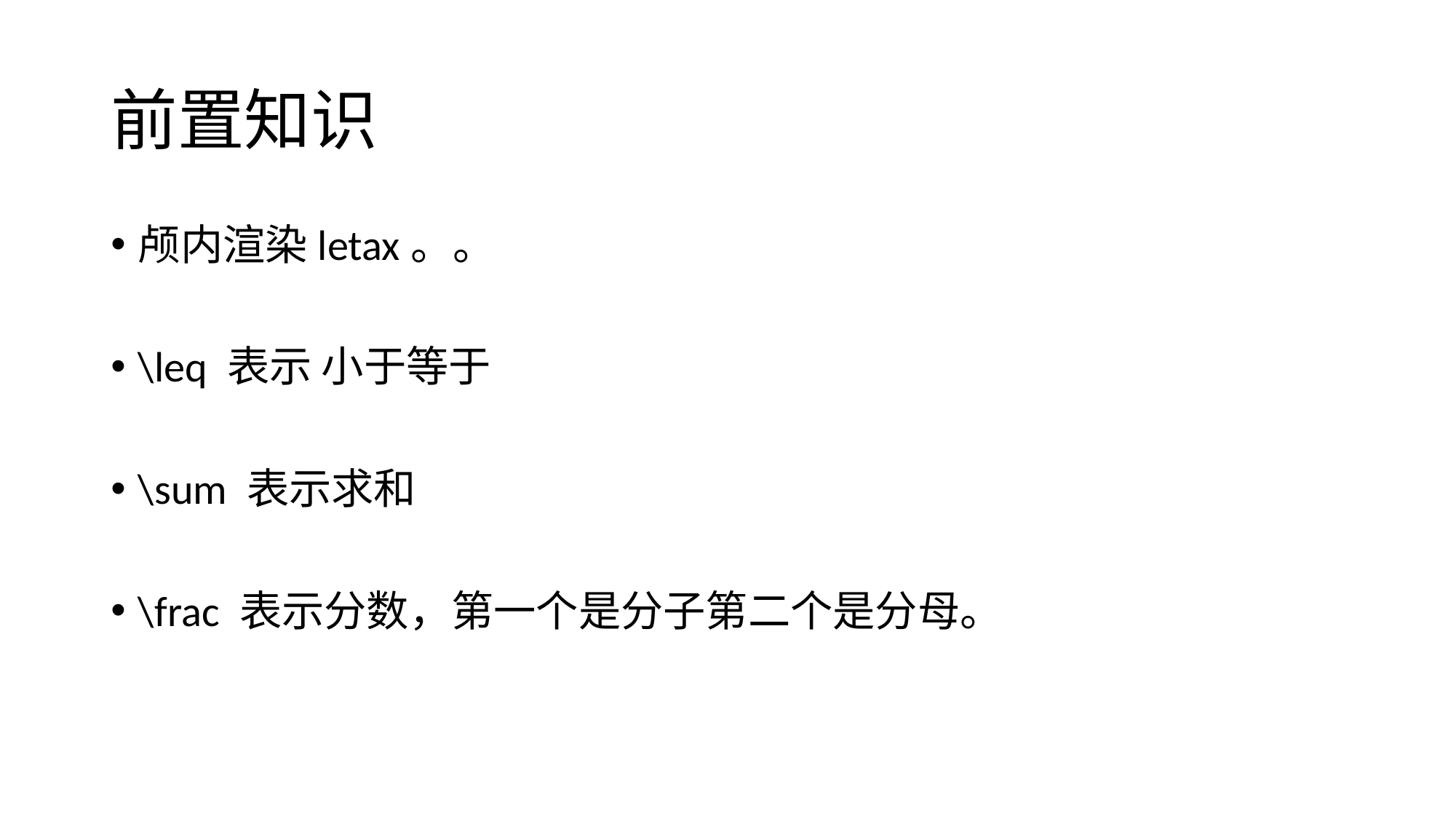

# 前置知识
颅内渲染letax。。

\leq 表示 小于等于

\sum 表示求和

\frac 表示分数，第一个是分子第二个是分母。